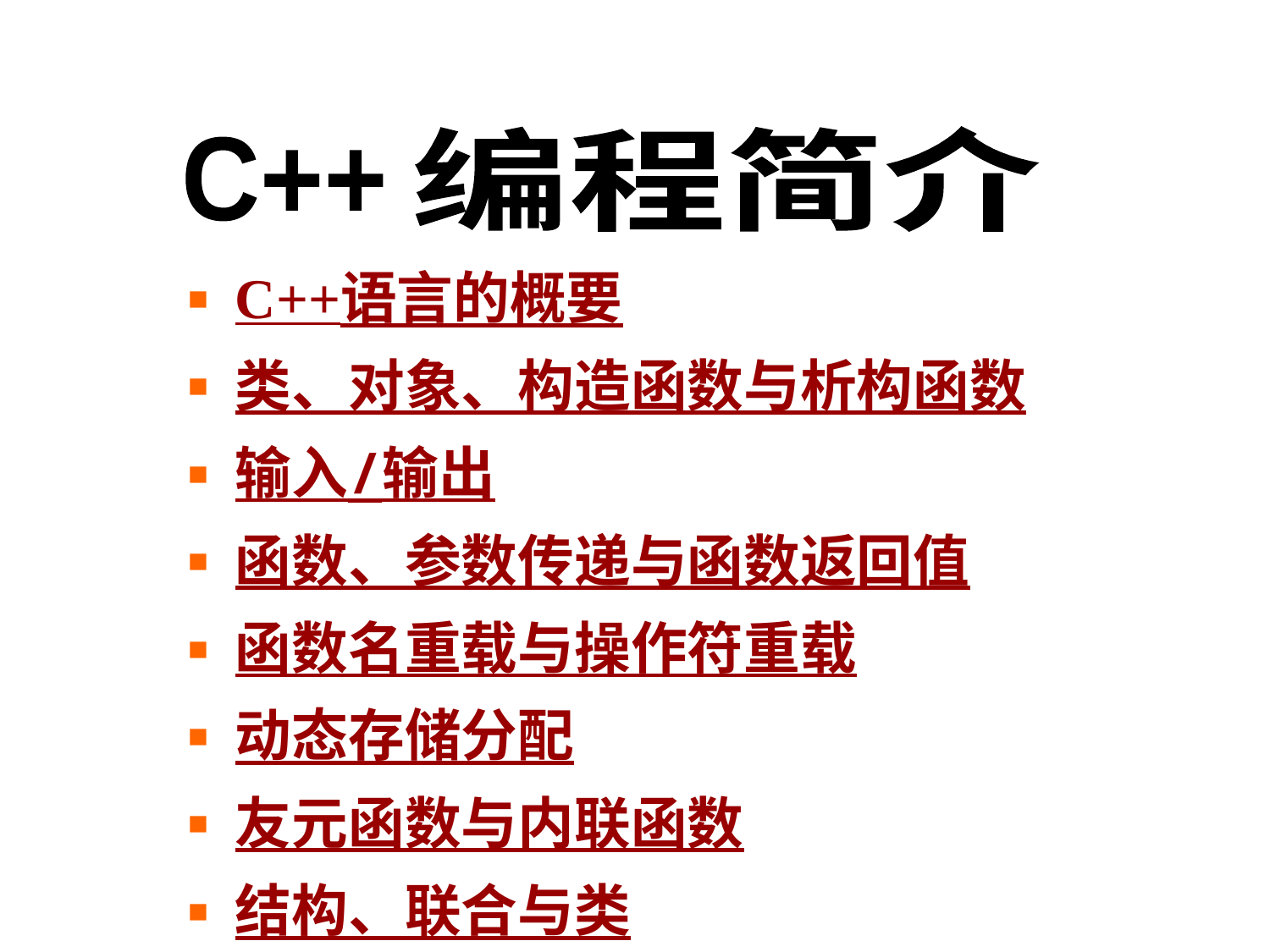

编程简介
C++
C++语言的概要
类、对象、构造函数与析构函数
输入/输出
函数、参数传递与函数返回值
函数名重载与操作符重载
动态存储分配
友元函数与内联函数
结构、联合与类
2